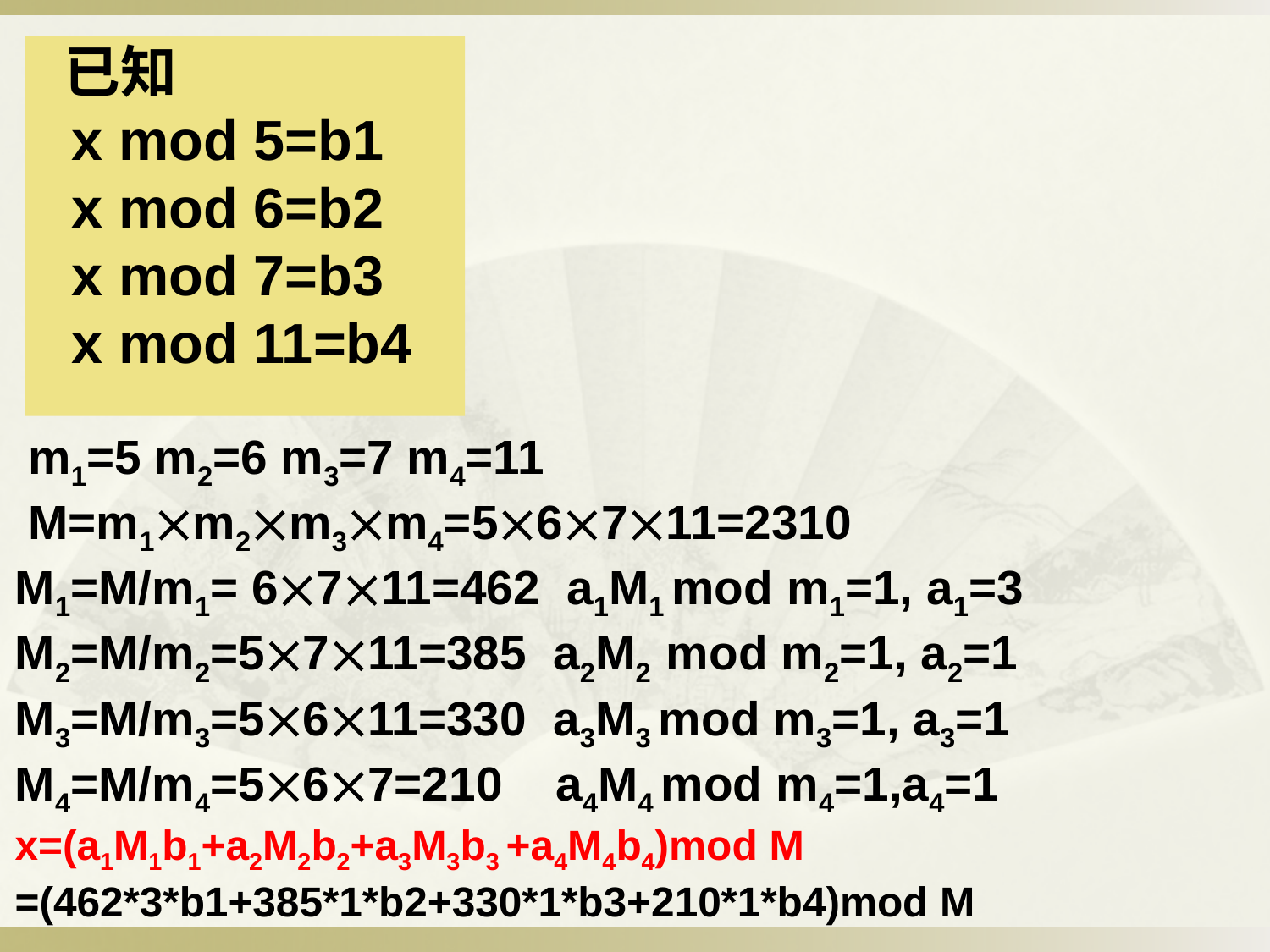

已知
   x mod 5=b1
   x mod 6=b2
   x mod 7=b3
   x mod 11=b4

 m1=5 m2=6 m3=7 m4=11
 M=m1×m2×m3×m4=5×6×7×11=2310
M1=M/m1= 6×7×11=462  a1M1 mod m1=1, a1=3
M2=M/m2=5×7×11=385  a2M2  mod m2=1, a2=1
M3=M/m3=5×6×11=330  a3M3 mod m3=1, a3=1
M4=M/m4=5×6×7=210    a4M4 mod m4=1,a4=1
x=(a1M1b1+a2M2b2+a3M3b3 +a4M4b4)mod M
=(462*3*b1+385*1*b2+330*1*b3+210*1*b4)mod M